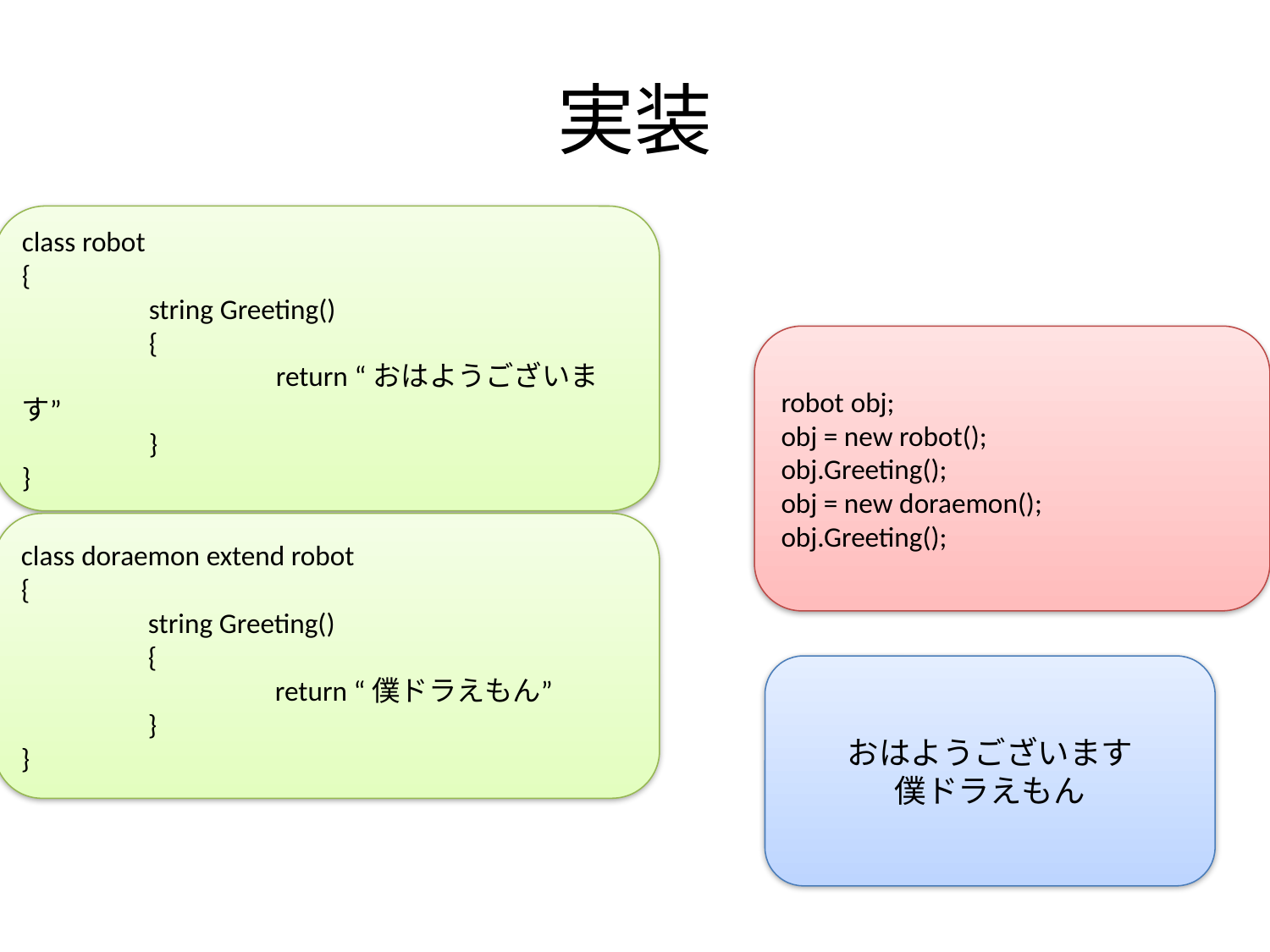

# 実装
class robot
{
	string Greeting()
	{
		return “おはようございます”
	}
}
robot obj;
obj = new robot();
obj.Greeting();
obj = new doraemon();
obj.Greeting();
class doraemon extend robot
{
	string Greeting()
	{
		return “僕ドラえもん”
	}
}
おはようございます
僕ドラえもん